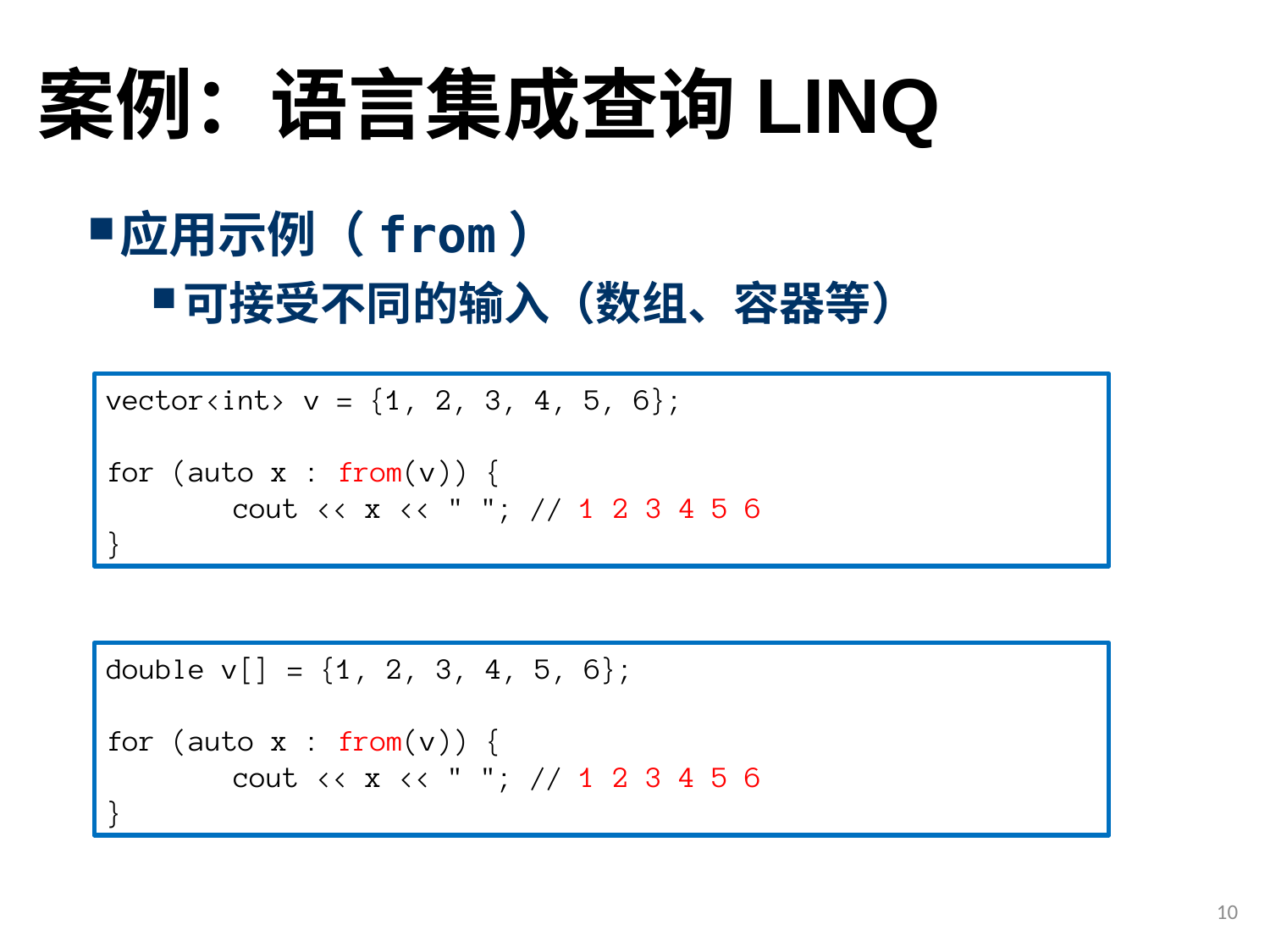

# 案例：语言集成查询LINQ
应用示例（from）
可接受不同的输入（数组、容器等）

vector<int> v = {1, 2, 3, 4, 5, 6};

for (auto x : from(v)) {
	cout << x << " "; // 1 2 3 4 5 6
}
double v[] = {1, 2, 3, 4, 5, 6};

for (auto x : from(v)) {
	cout << x << " "; // 1 2 3 4 5 6
}
10